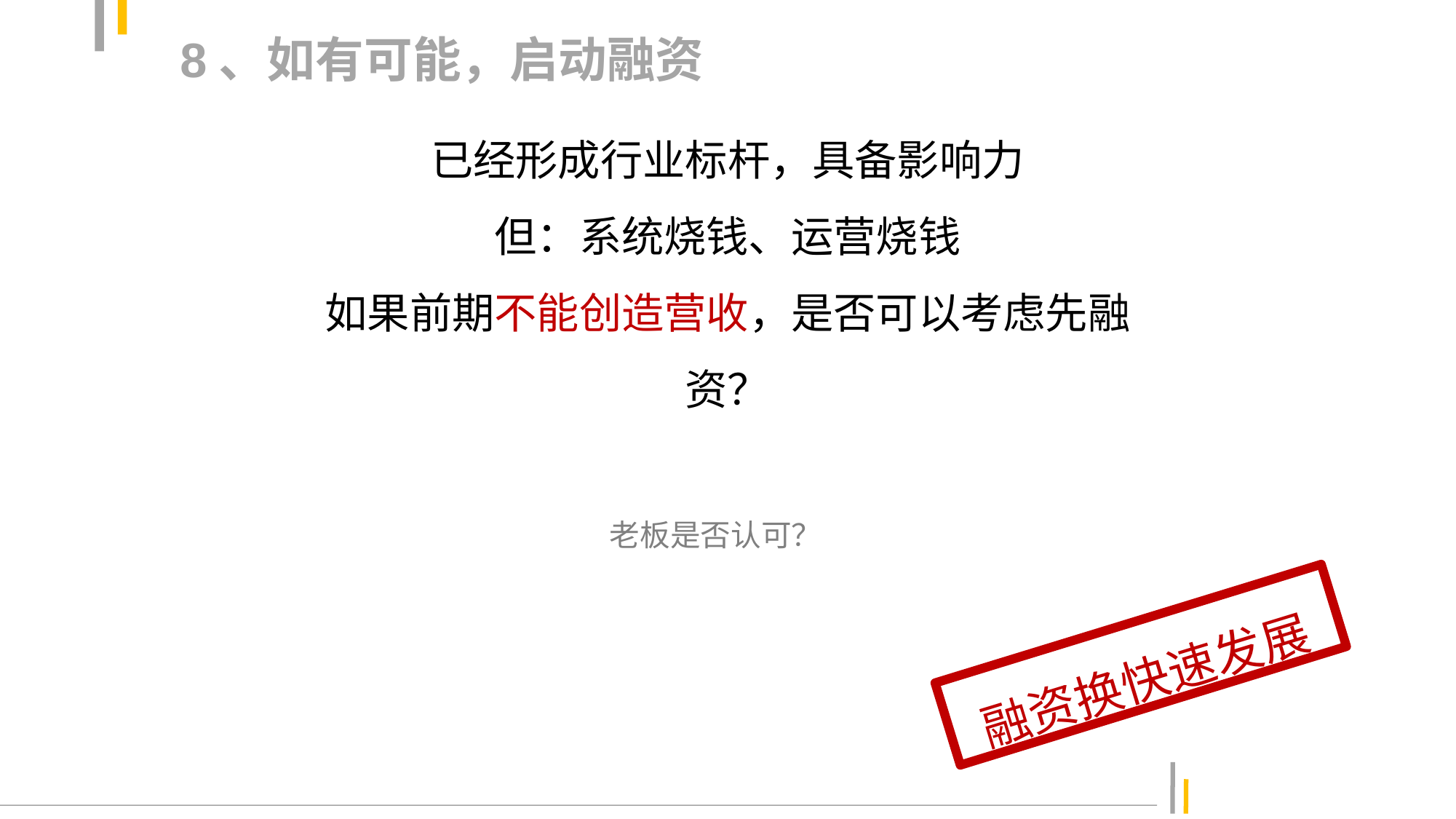

8、如有可能，启动融资
已经形成行业标杆，具备影响力
但：系统烧钱、运营烧钱
如果前期不能创造营收，是否可以考虑先融资？
老板是否认可？
融资换快速发展